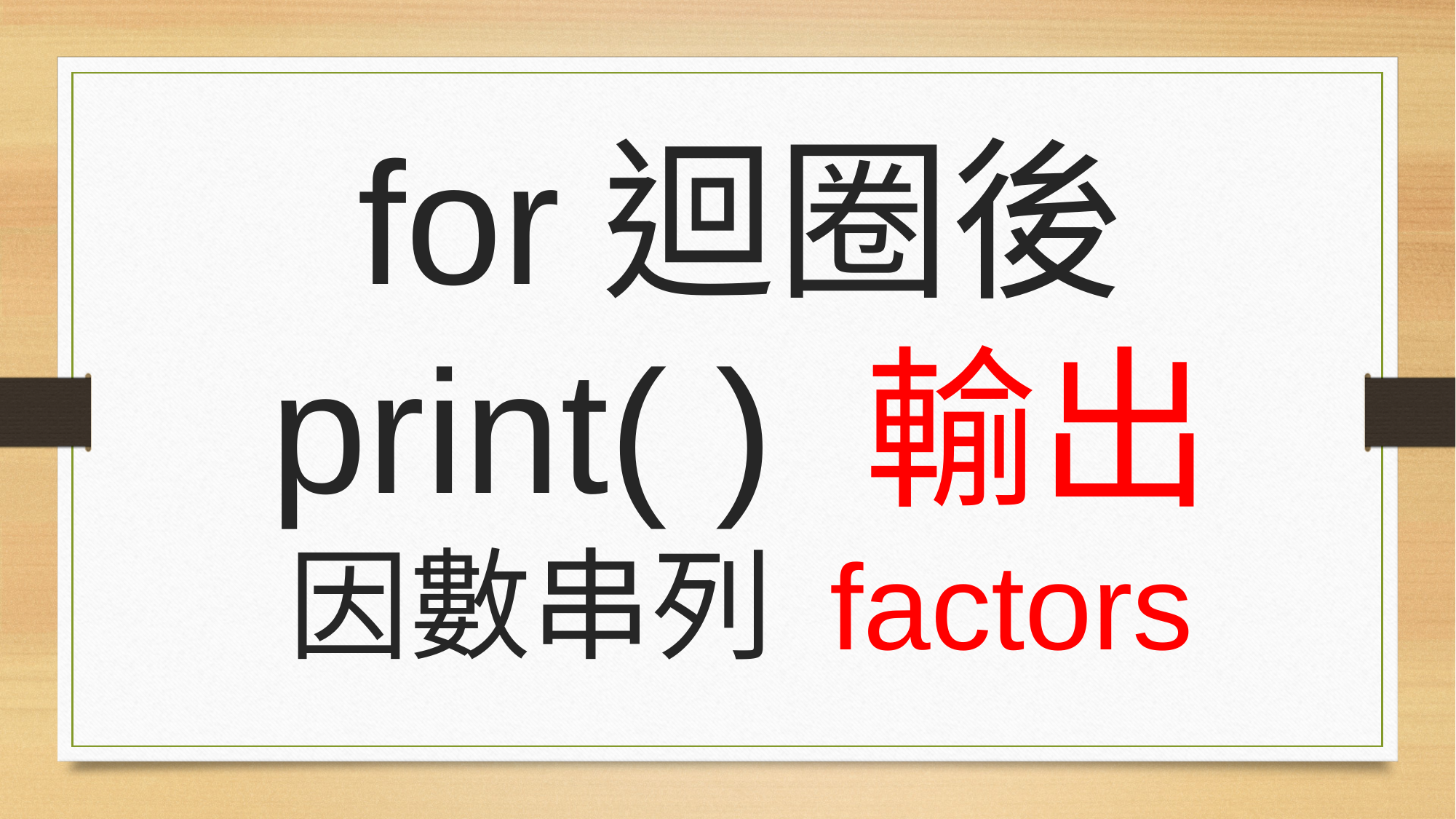

# for迴圈後 print( ) 輸出 因數串列 factors